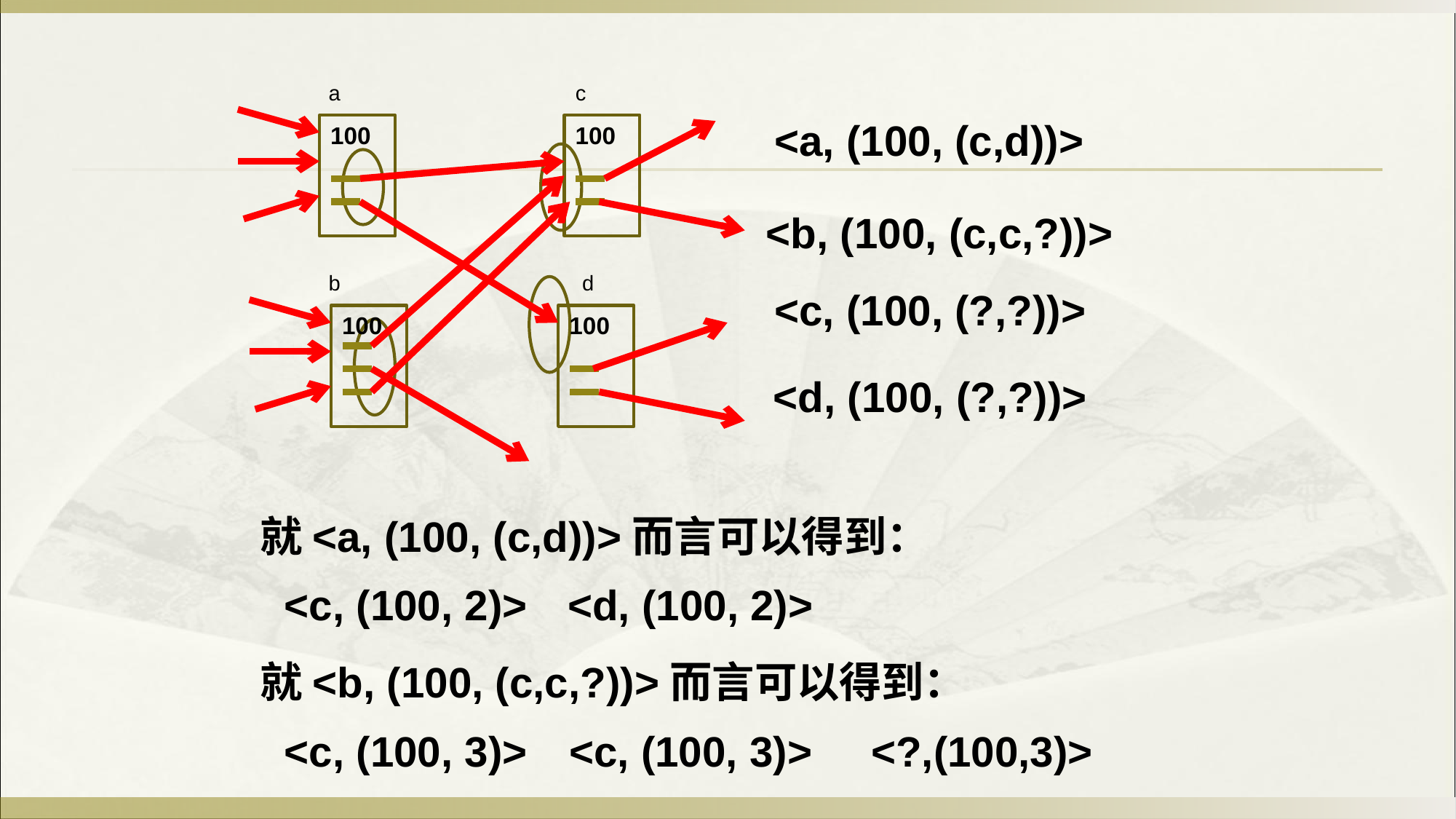

a
c
100
100

100

100

b
d
<a, (100, (c,d))>
<b, (100, (c,c,?))>
<c, (100, (?,?))>
<d, (100, (?,?))>
就<a, (100, (c,d))>而言可以得到：
<c, (100, 2)>
<d, (100, 2)>
就<b, (100, (c,c,?))>而言可以得到：
<c, (100, 3)>
<c, (100, 3)>     <?,(100,3)>